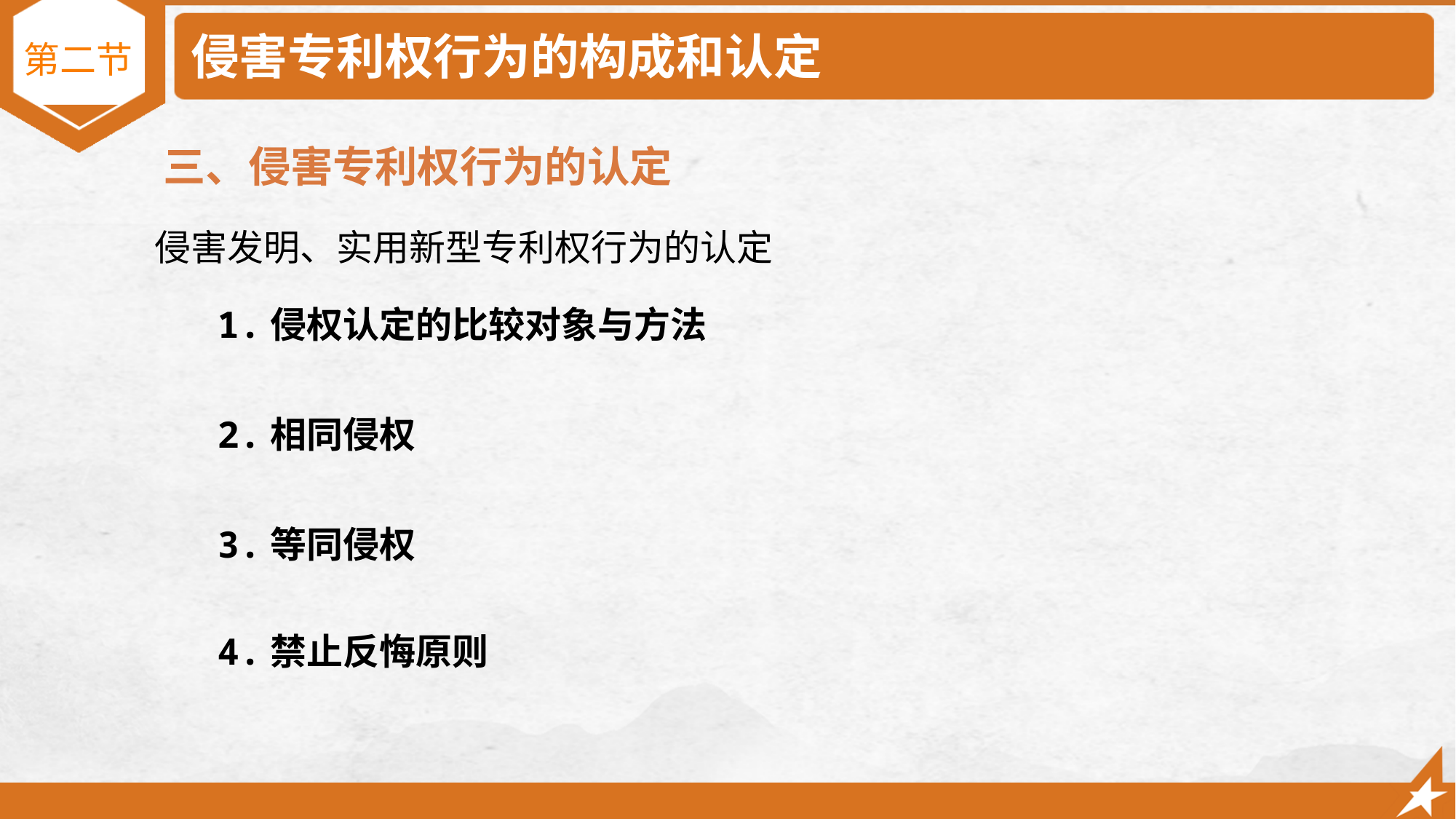

侵害专利权行为的构成和认定
第二节
三、侵害专利权行为的认定
侵害发明、实用新型专利权行为的认定
1.侵权认定的比较对象与方法
2.相同侵权
3.等同侵权
4.禁止反悔原则